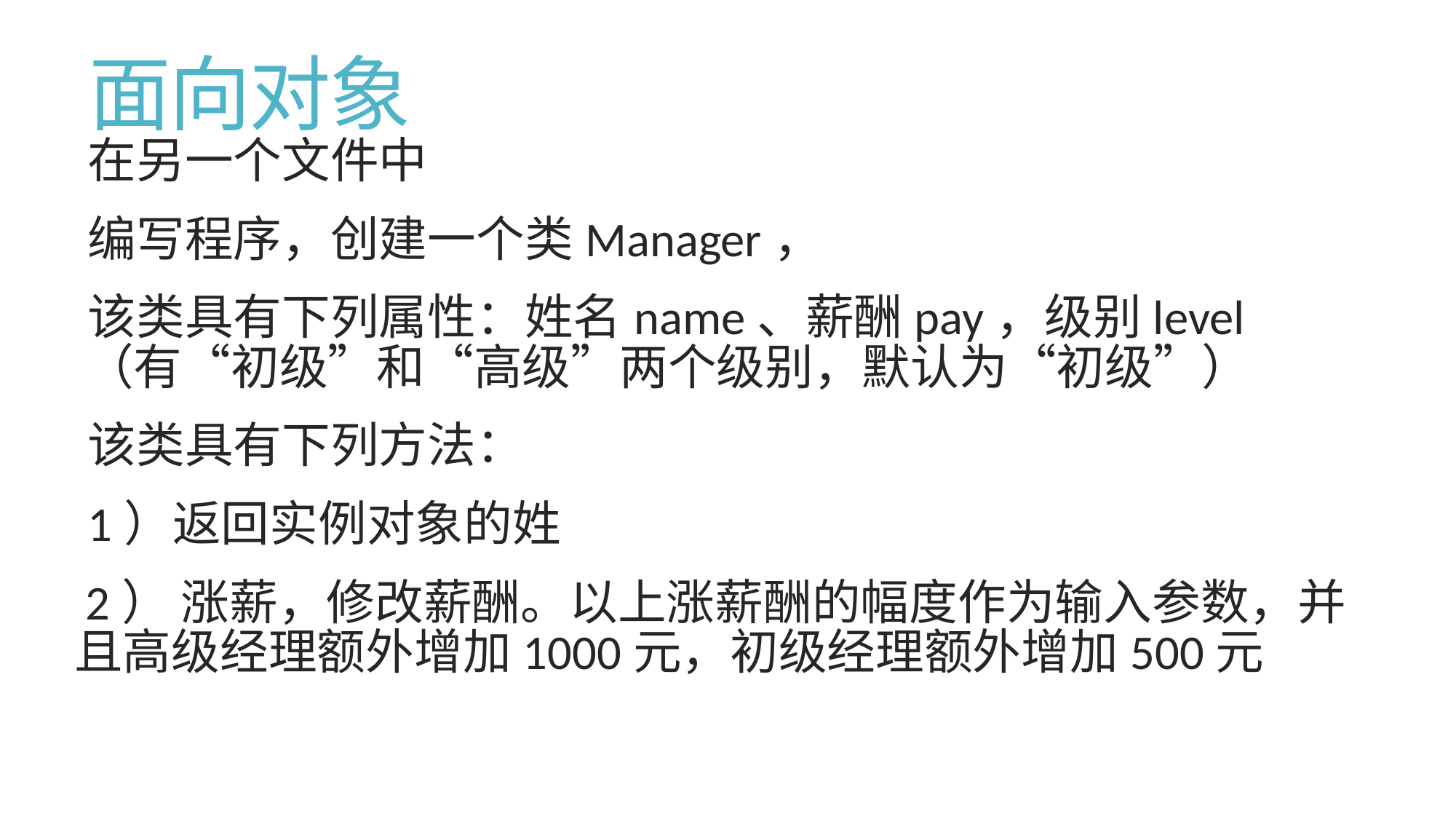

# 面向对象
在另一个文件中
编写程序，创建一个类Manager，
该类具有下列属性：姓名name、薪酬pay，级别level（有“初级”和“高级”两个级别，默认为“初级”）
该类具有下列方法：
1）返回实例对象的姓
 2） 涨薪，修改薪酬。以上涨薪酬的幅度作为输入参数，并且高级经理额外增加1000元，初级经理额外增加500元